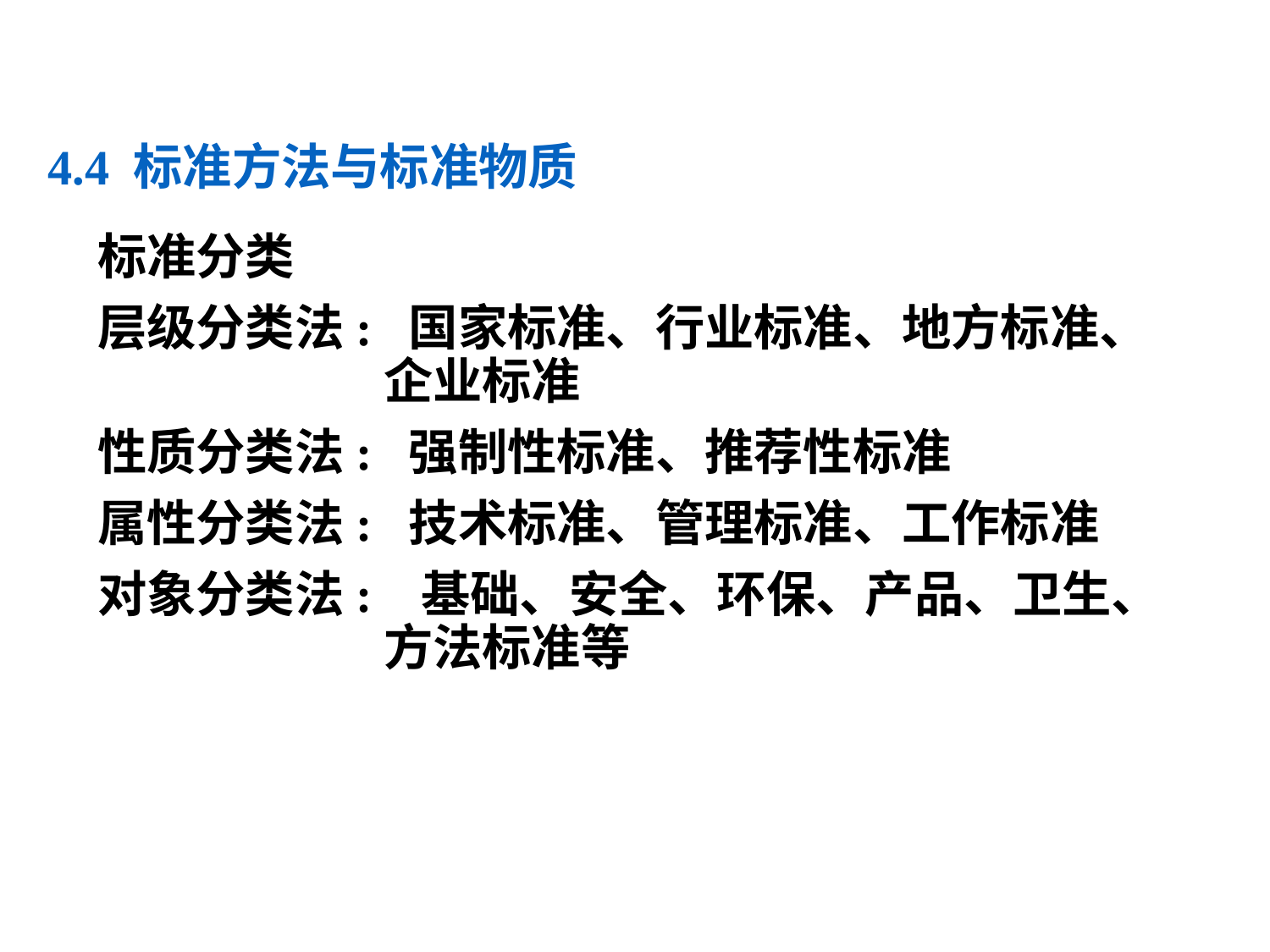

# 4.4 标准方法与标准物质
标准分类
层级分类法:  国家标准、行业标准、地方标准、企业标准
性质分类法:  强制性标准、推荐性标准
属性分类法:  技术标准、管理标准、工作标准
对象分类法:   基础、安全、环保、产品、卫生、方法标准等